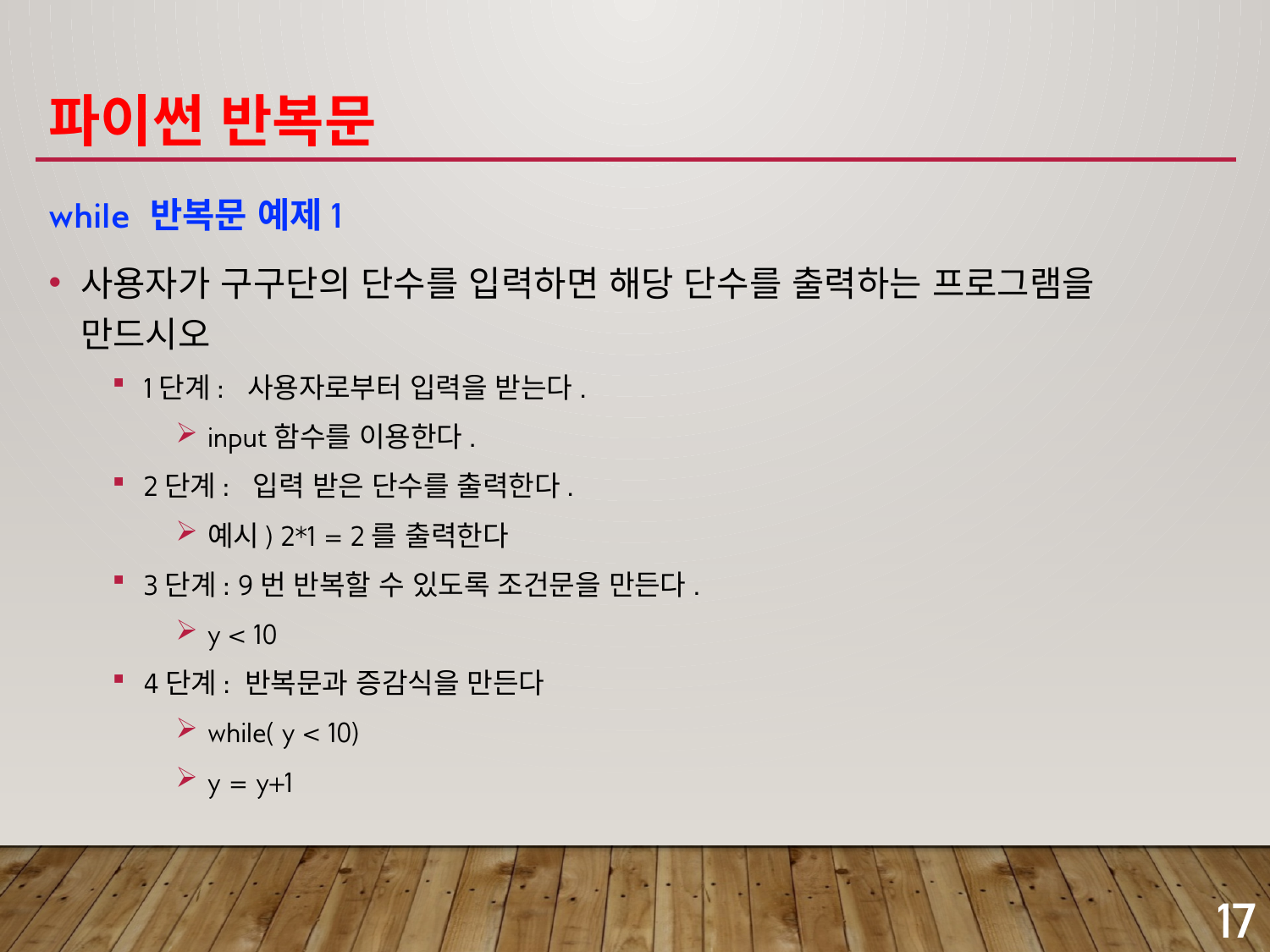

# 파이썬 반복문
while 반복문 예제1
사용자가 구구단의 단수를 입력하면 해당 단수를 출력하는 프로그램을 만드시오
1단계:  사용자로부터 입력을 받는다.
input함수를 이용한다.
2단계:  입력 받은 단수를 출력한다.
예시) 2*1 = 2를 출력한다
3단계: 9번 반복할 수 있도록 조건문을 만든다.
y < 10
4단계: 반복문과 증감식을 만든다
while( y < 10)
y = y+1